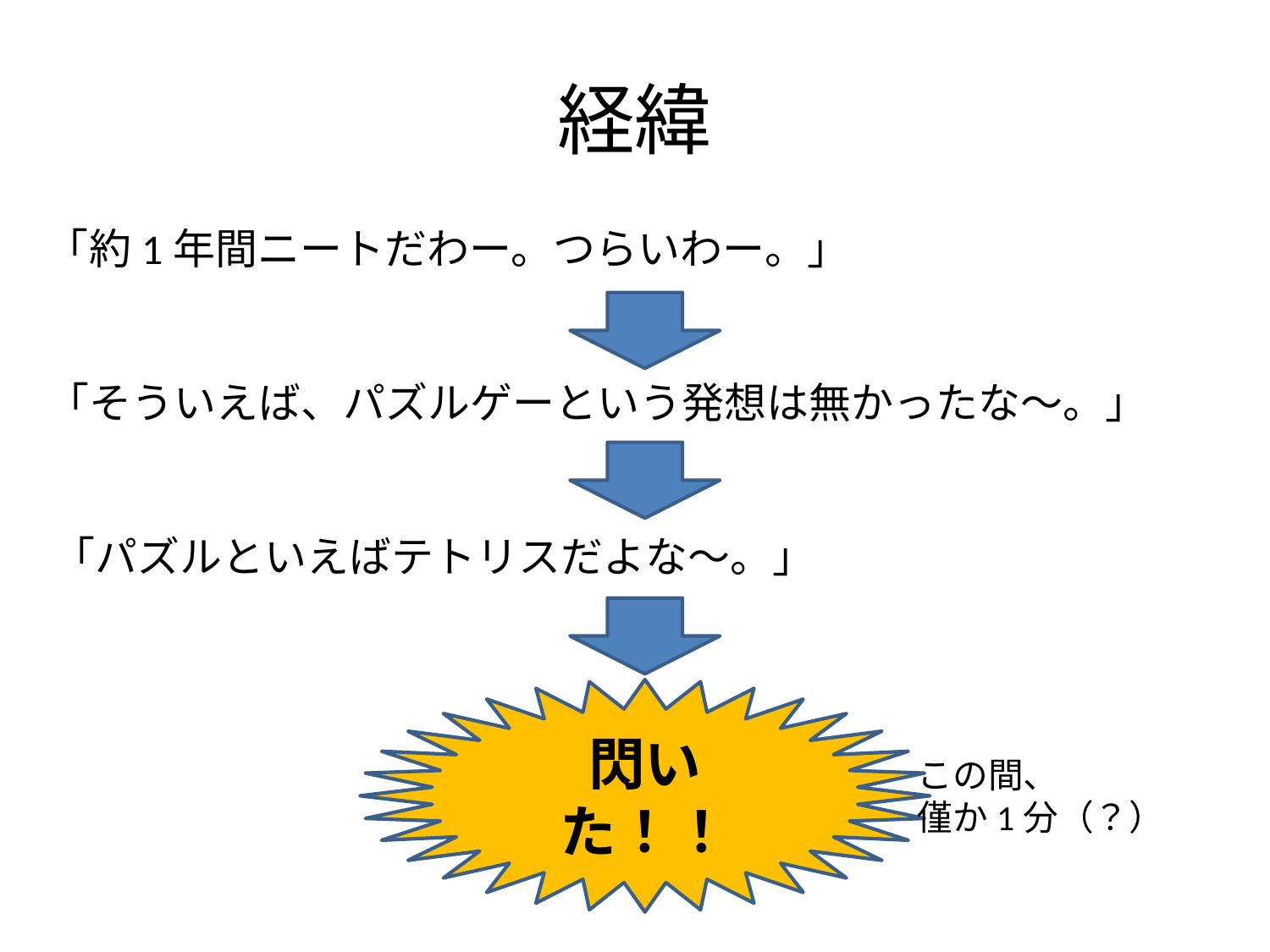

# 経緯
「約1年間ニートだわー。つらいわー。」

「そういえば、パズルゲーという発想は無かったな～。」

「パズルといえばテトリスだよな～。」

閃いた！！
この間、
僅か1分（？）